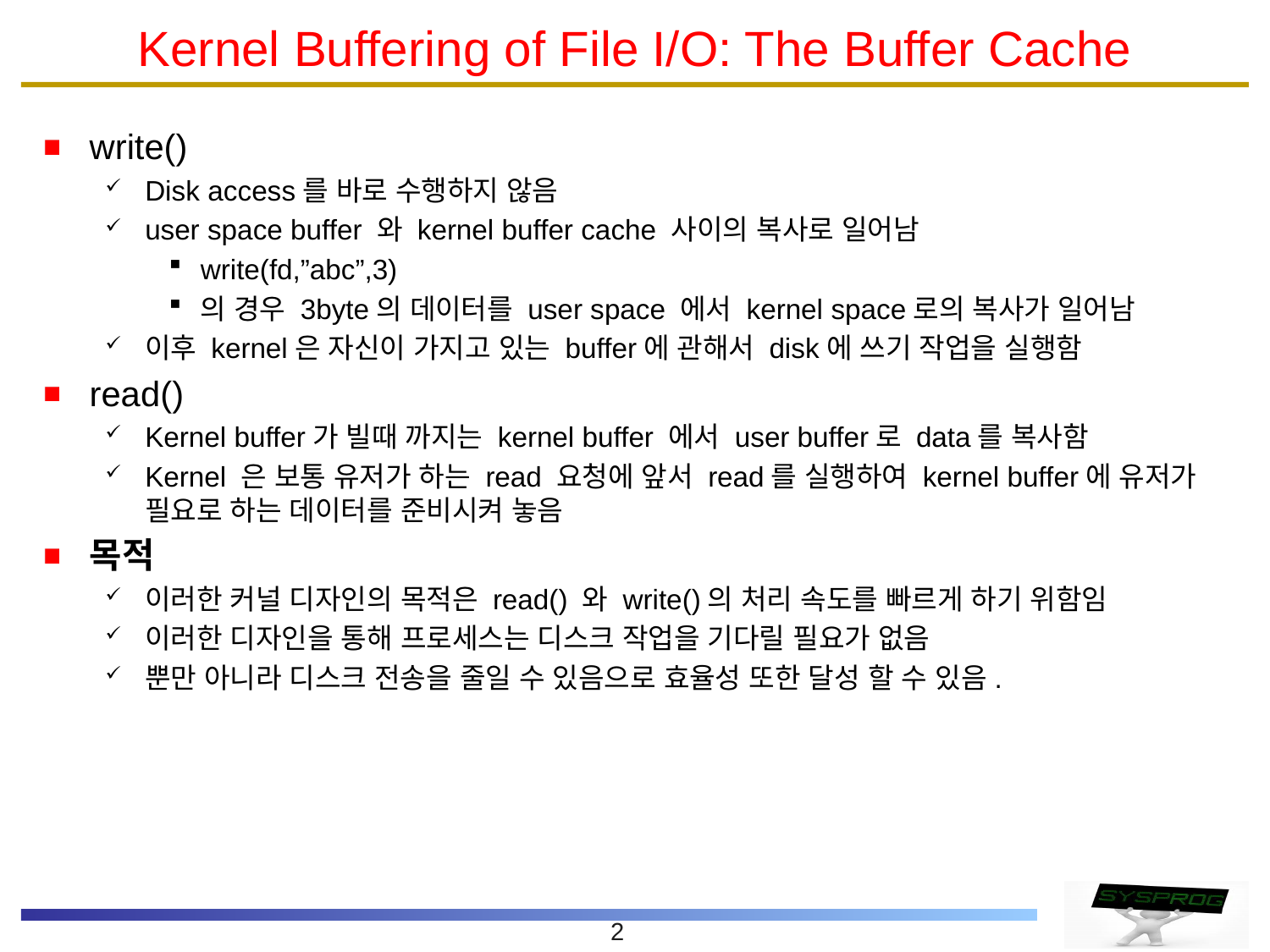

# Kernel Buffering of File I/O: The Buffer Cache
write()
Disk access를 바로 수행하지 않음
user space buffer 와 kernel buffer cache 사이의 복사로 일어남
write(fd,”abc”,3)
의 경우 3byte의 데이터를 user space 에서 kernel space로의 복사가 일어남
이후 kernel은 자신이 가지고 있는 buffer에 관해서 disk에 쓰기 작업을 실행함
read()
Kernel buffer가 빌때 까지는 kernel buffer 에서 user buffer로 data를 복사함
Kernel 은 보통 유저가 하는 read 요청에 앞서 read를 실행하여 kernel buffer에 유저가 필요로 하는 데이터를 준비시켜 놓음
목적
이러한 커널 디자인의 목적은 read() 와 write()의 처리 속도를 빠르게 하기 위함임
이러한 디자인을 통해 프로세스는 디스크 작업을 기다릴 필요가 없음
뿐만 아니라 디스크 전송을 줄일 수 있음으로 효율성 또한 달성 할 수 있음.

2